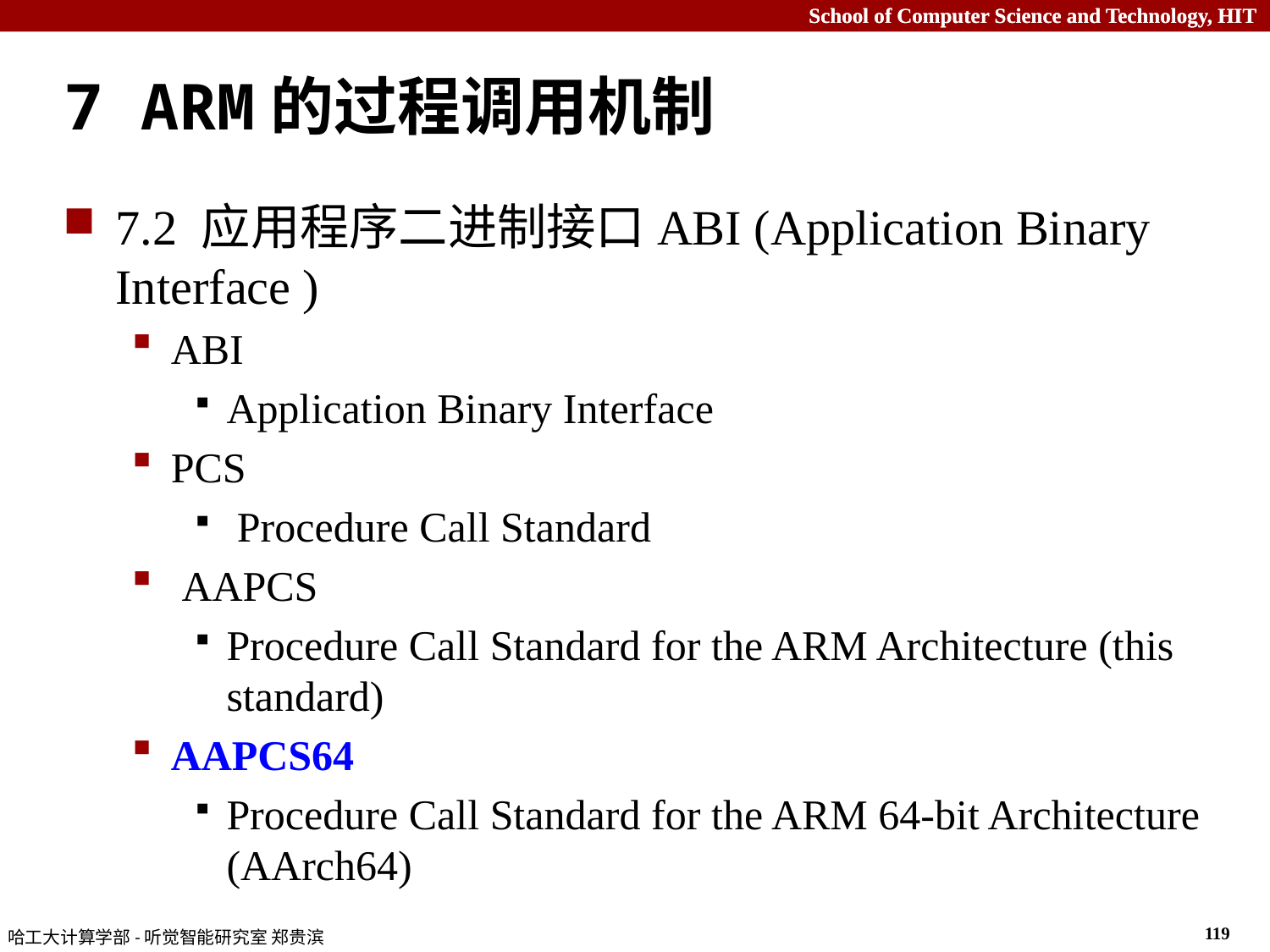

# 7 ARM的过程调用机制
7.2 应用程序二进制接口ABI (Application Binary Interface )
ABI
Application Binary Interface
PCS
 Procedure Call Standard
 AAPCS
Procedure Call Standard for the ARM Architecture (this standard)
AAPCS64
Procedure Call Standard for the ARM 64-bit Architecture (AArch64)